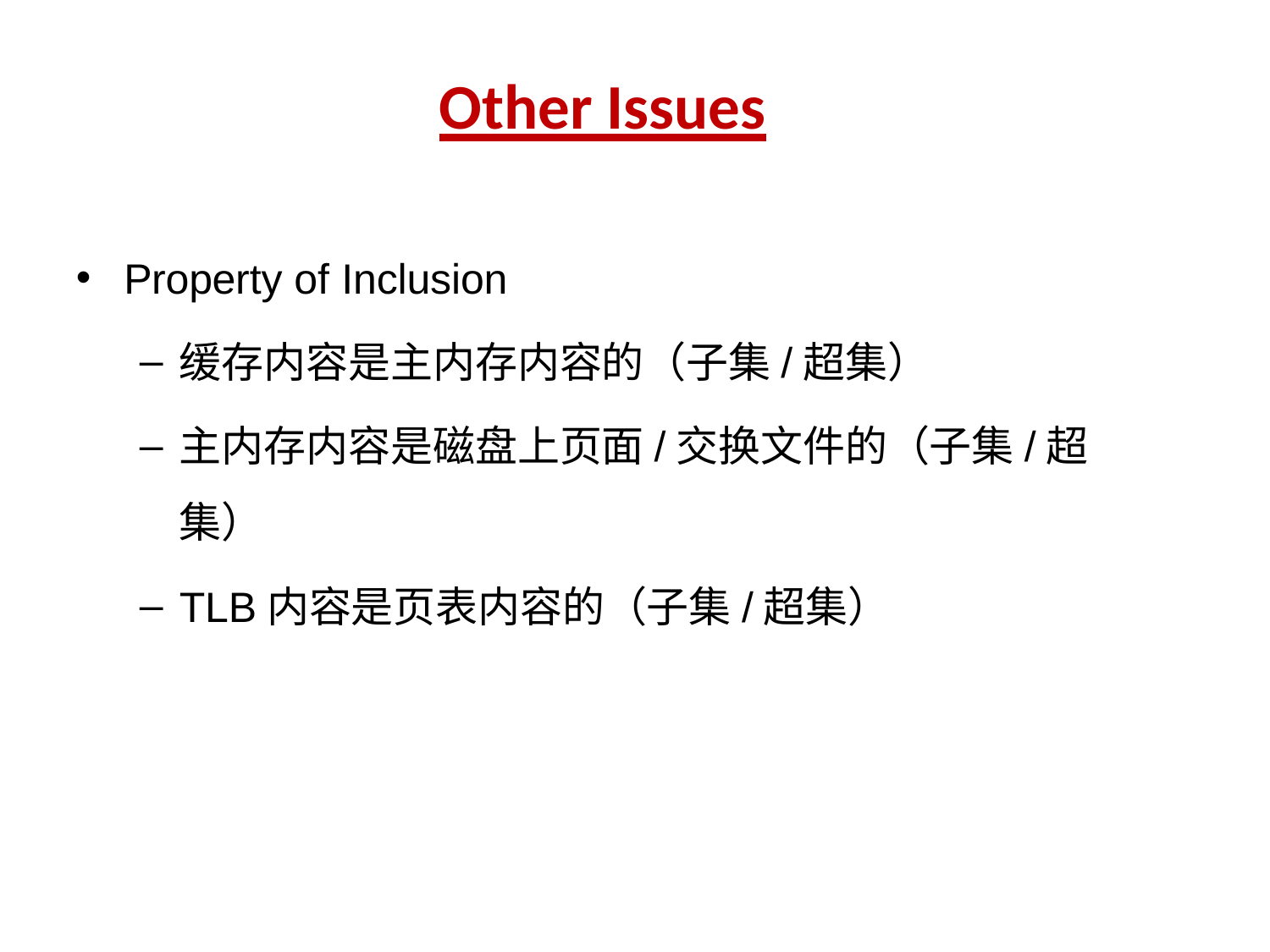

# Other Issues
Property of Inclusion
缓存内容是主内存内容的（子集/超集）
主内存内容是磁盘上页面/交换文件的（子集/超集）
TLB内容是页表内容的（子集/超集）